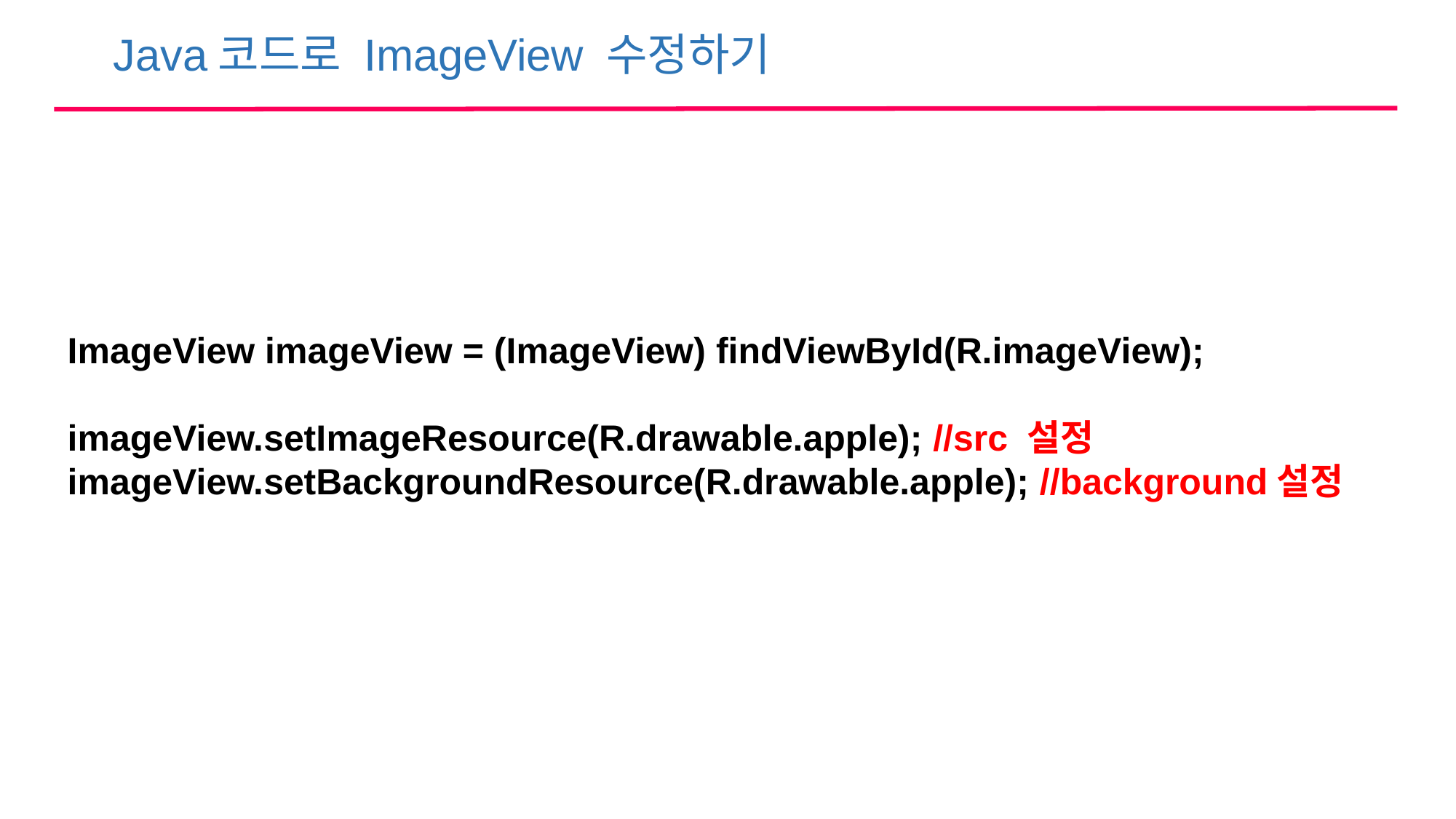

Java코드로 ImageView 수정하기
ImageView imageView = (ImageView) findViewById(R.imageView);

imageView.setImageResource(R.drawable.apple); //src 설정
imageView.setBackgroundResource(R.drawable.apple); //background설정